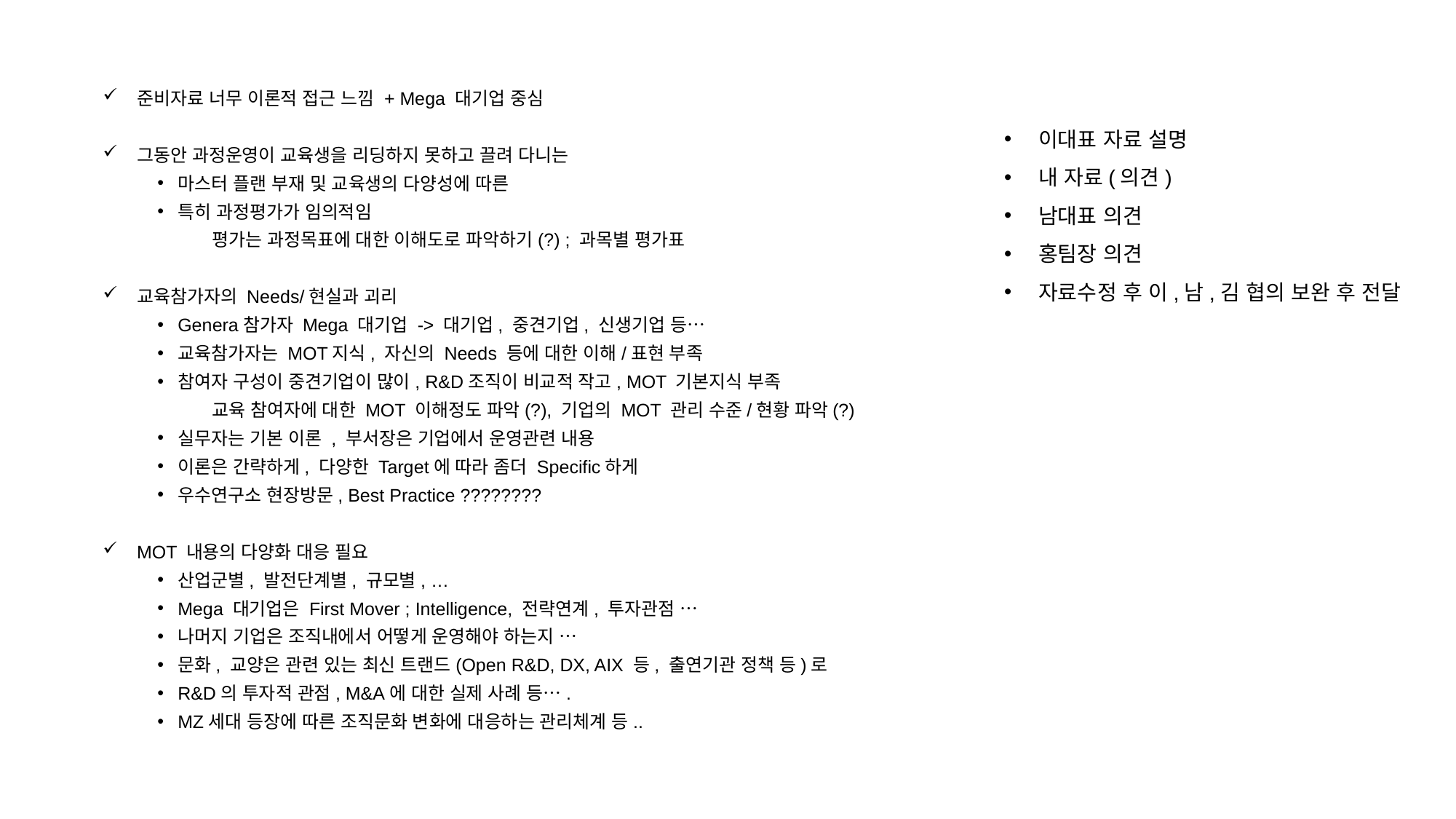

준비자료 너무 이론적 접근 느낌 + Mega 대기업 중심

그동안 과정운영이 교육생을 리딩하지 못하고 끌려 다니는
마스터 플랜 부재 및 교육생의 다양성에 따른
특히 과정평가가 임의적임
평가는 과정목표에 대한 이해도로 파악하기(?) ; 과목별 평가표

교육참가자의 Needs/현실과 괴리
Genera참가자 Mega 대기업 -> 대기업, 중견기업, 신생기업 등…
교육참가자는 MOT지식, 자신의 Needs 등에 대한 이해/표현 부족
참여자 구성이 중견기업이 많이, R&D조직이 비교적 작고, MOT 기본지식 부족
교육 참여자에 대한 MOT 이해정도 파악(?), 기업의 MOT 관리 수준/현황 파악(?)
실무자는 기본 이론 , 부서장은 기업에서 운영관련 내용
이론은 간략하게, 다양한 Target에 따라 좀더 Specific하게
우수연구소 현장방문, Best Practice ????????

MOT 내용의 다양화 대응 필요
산업군별, 발전단계별, 규모별, …
Mega 대기업은 First Mover ; Intelligence, 전략연계, 투자관점 …
나머지 기업은 조직내에서 어떻게 운영해야 하는지 …
문화, 교양은 관련 있는 최신 트랜드(Open R&D, DX, AIX 등, 출연기관 정책 등)로
R&D의 투자적 관점, M&A에 대한 실제 사례 등….
MZ세대 등장에 따른 조직문화 변화에 대응하는 관리체계 등..

이대표 자료 설명
내 자료(의견)
남대표 의견
홍팀장 의견
자료수정 후 이,남,김 협의 보완 후 전달